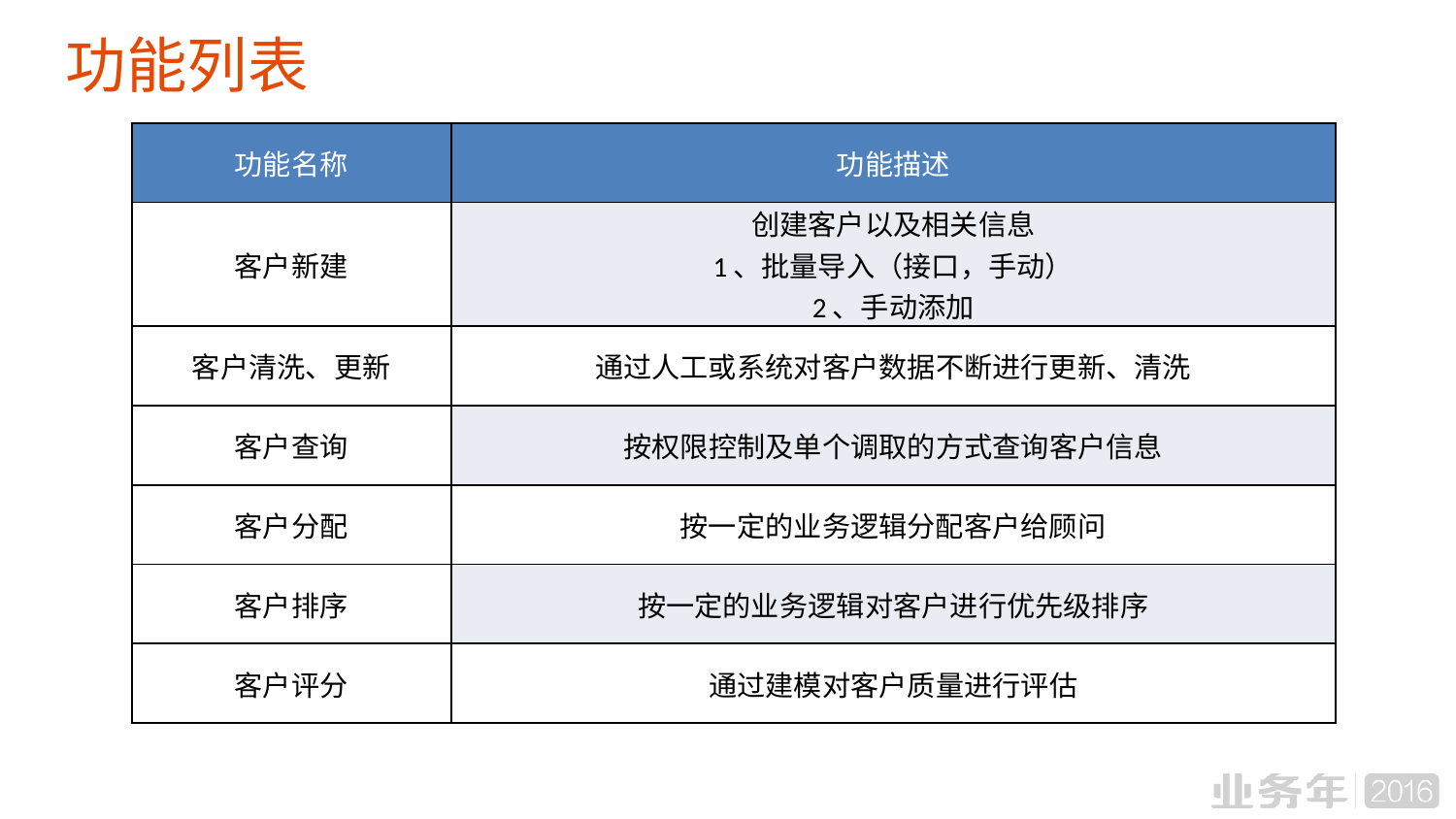

# 功能列表
| 功能名称 | 功能描述 |
| --- | --- |
| 客户新建 | 创建客户以及相关信息 1、批量导入（接口，手动） 2、手动添加 |
| 客户清洗、更新 | 通过人工或系统对客户数据不断进行更新、清洗 |
| 客户查询 | 按权限控制及单个调取的方式查询客户信息 |
| 客户分配 | 按一定的业务逻辑分配客户给顾问 |
| 客户排序 | 按一定的业务逻辑对客户进行优先级排序 |
| 客户评分 | 通过建模对客户质量进行评估 |